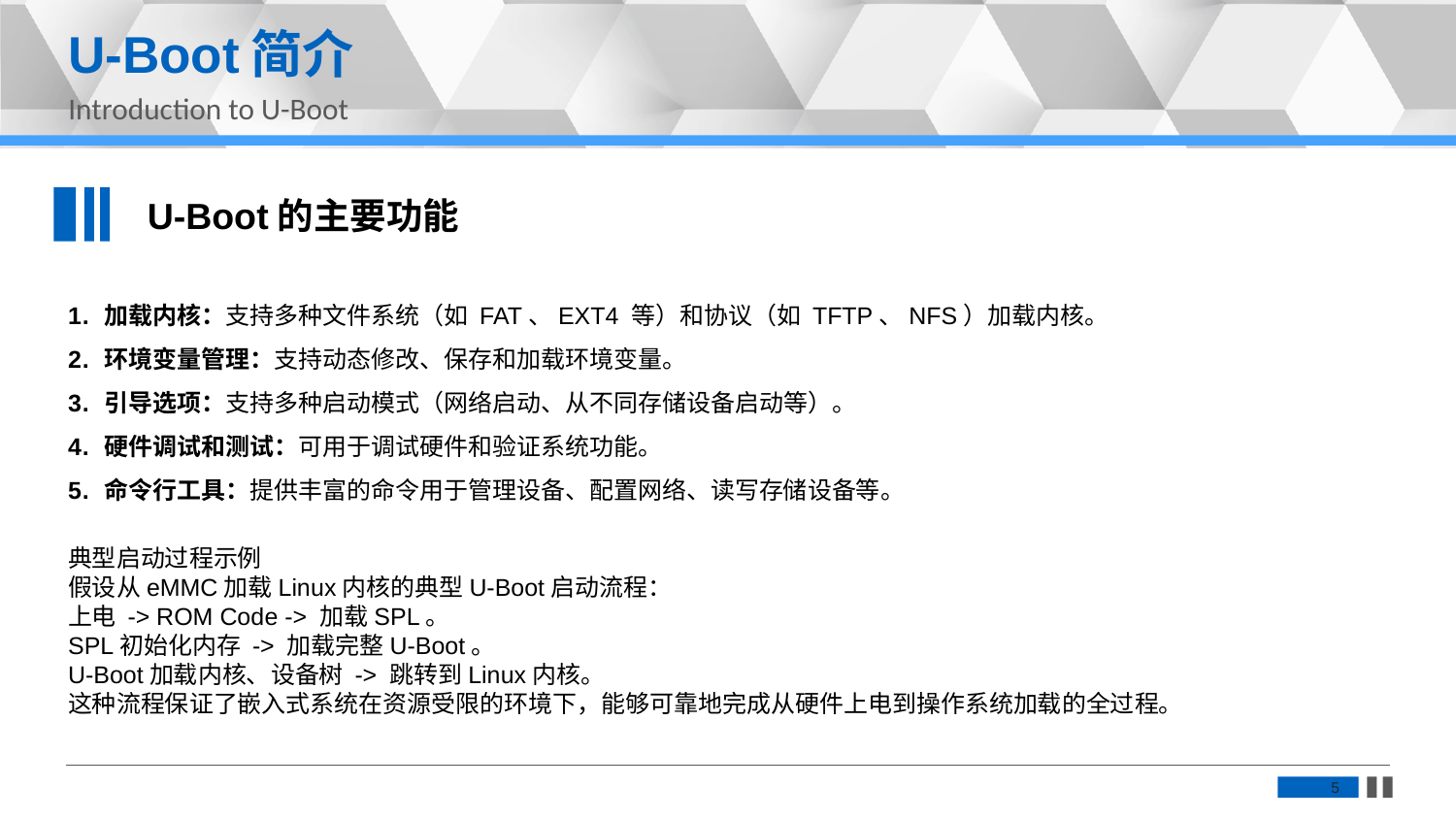

U-Boot简介
Introduction to U-Boot
U-Boot的主要功能

加载内核：支持多种文件系统（如 FAT、EXT4 等）和协议（如 TFTP、NFS）加载内核。
环境变量管理：支持动态修改、保存和加载环境变量。
引导选项：支持多种启动模式（网络启动、从不同存储设备启动等）。
硬件调试和测试：可用于调试硬件和验证系统功能。
命令行工具：提供丰富的命令用于管理设备、配置网络、读写存储设备等。
典型启动过程示例
假设从eMMC加载Linux内核的典型U-Boot启动流程：
上电 -> ROM Code -> 加载SPL。
SPL初始化内存 -> 加载完整U-Boot。
U-Boot加载内核、设备树 -> 跳转到Linux内核。
这种流程保证了嵌入式系统在资源受限的环境下，能够可靠地完成从硬件上电到操作系统加载的全过程。
5